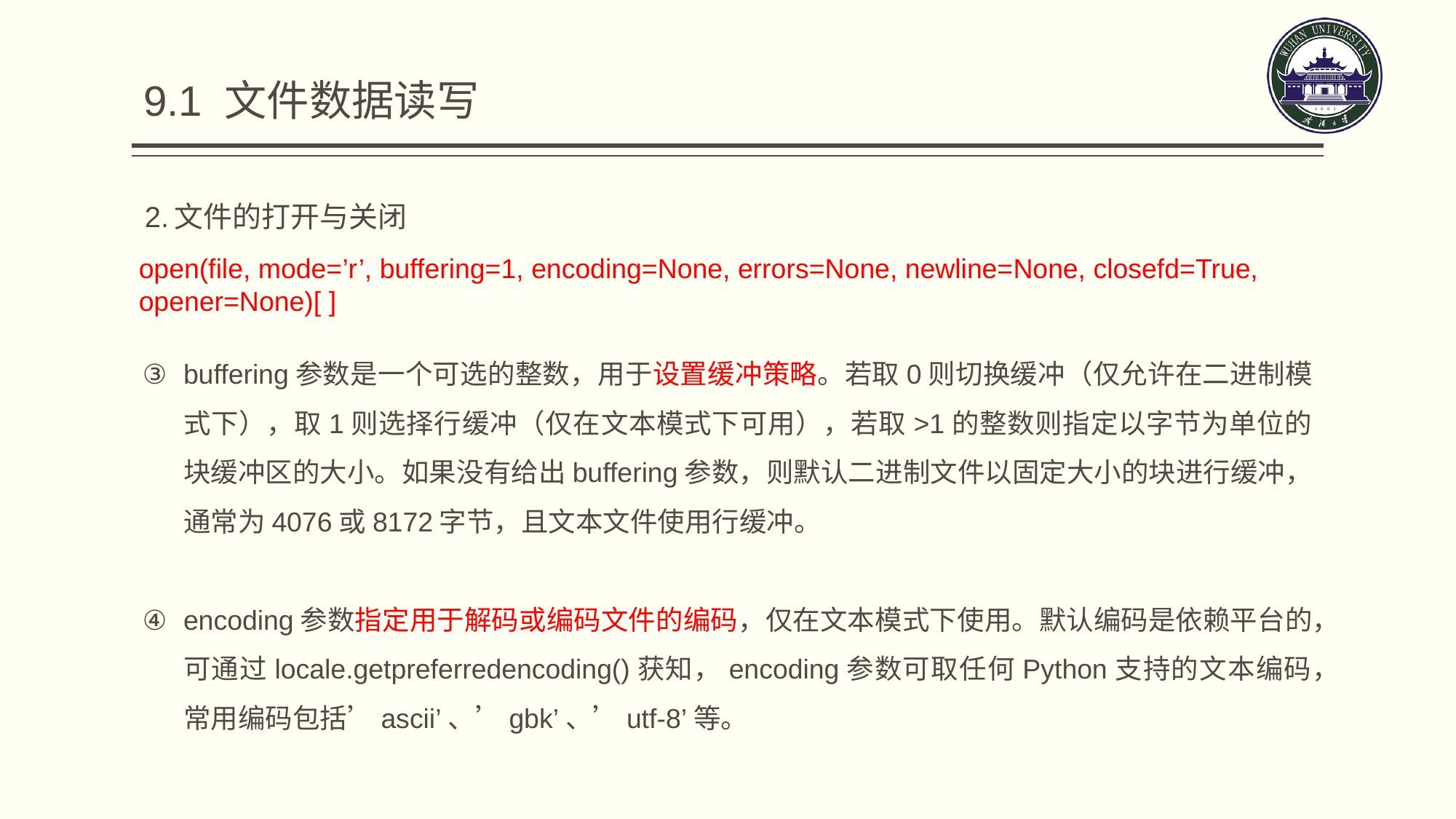

9.1 文件数据读写
2.文件的打开与关闭
open(file, mode=’r’, buffering=1, encoding=None, errors=None, newline=None, closefd=True, opener=None)[ ]
buffering参数是一个可选的整数，用于设置缓冲策略。若取0则切换缓冲（仅允许在二进制模式下），取1则选择行缓冲（仅在文本模式下可用），若取>1的整数则指定以字节为单位的块缓冲区的大小。如果没有给出buffering参数，则默认二进制文件以固定大小的块进行缓冲，通常为4076或8172字节，且文本文件使用行缓冲。

encoding参数指定用于解码或编码文件的编码，仅在文本模式下使用。默认编码是依赖平台的，可通过locale.getpreferredencoding()获知，encoding参数可取任何Python支持的文本编码，常用编码包括’ascii’、’gbk’、’utf-8’等。